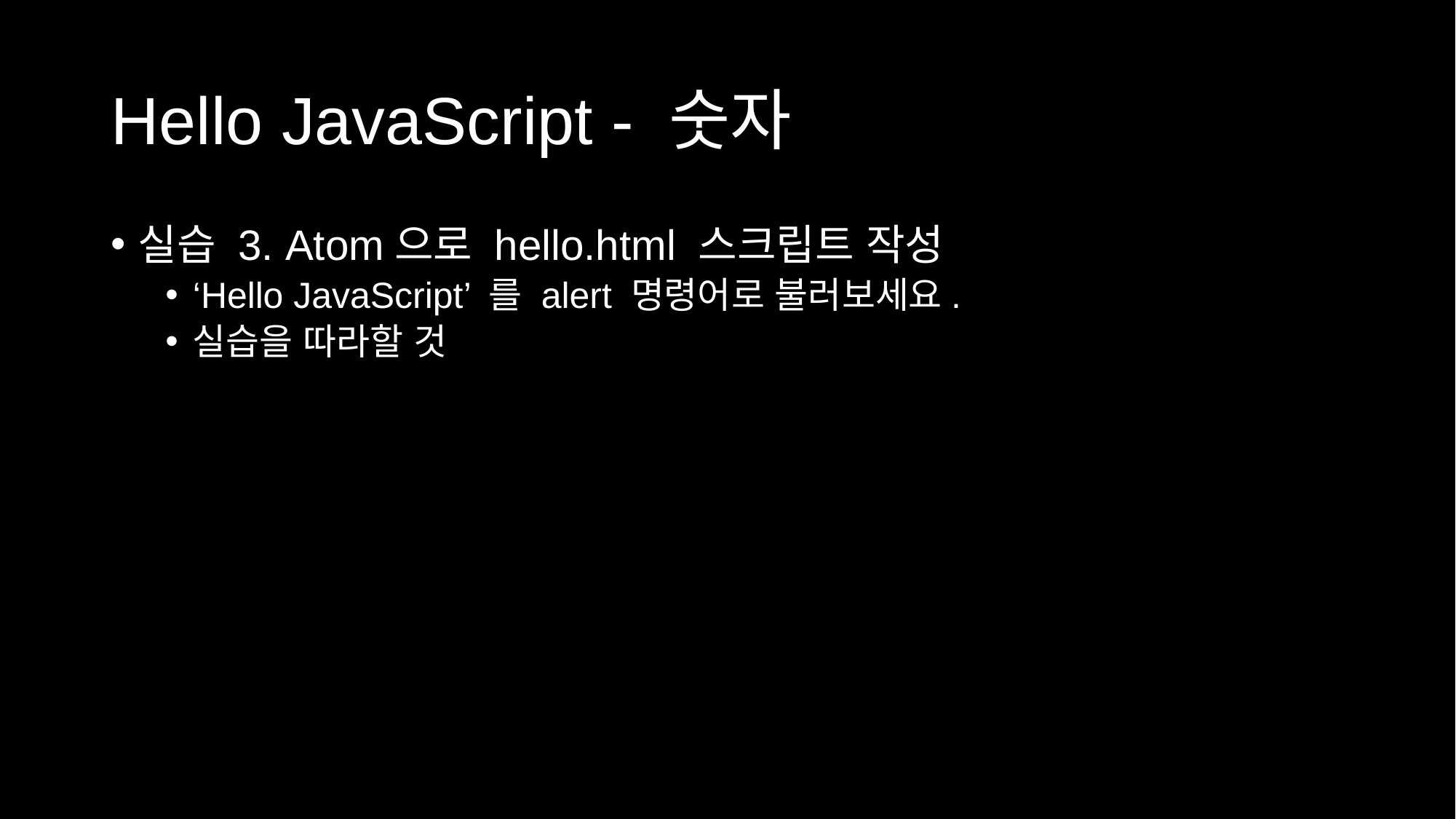

# Hello JavaScript - 숫자
실습 3. Atom으로 hello.html 스크립트 작성
‘Hello JavaScript’ 를 alert 명령어로 불러보세요.
실습을 따라할 것